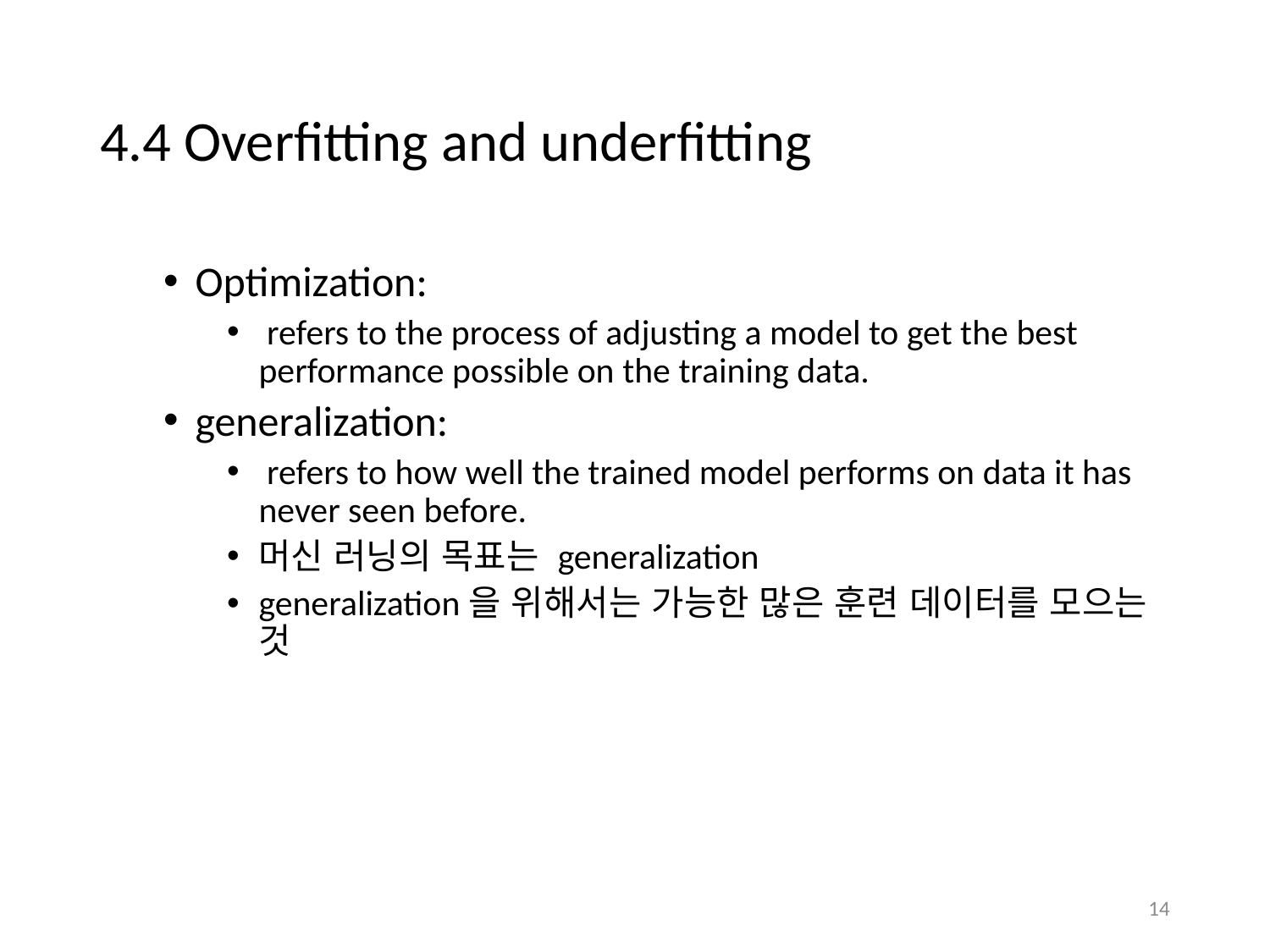

# 4.4 Overfitting and underfitting
Optimization:
 refers to the process of adjusting a model to get the best performance possible on the training data.
generalization:
 refers to how well the trained model performs on data it has never seen before.
머신 러닝의 목표는 generalization
generalization을 위해서는 가능한 많은 훈련 데이터를 모으는 것

14